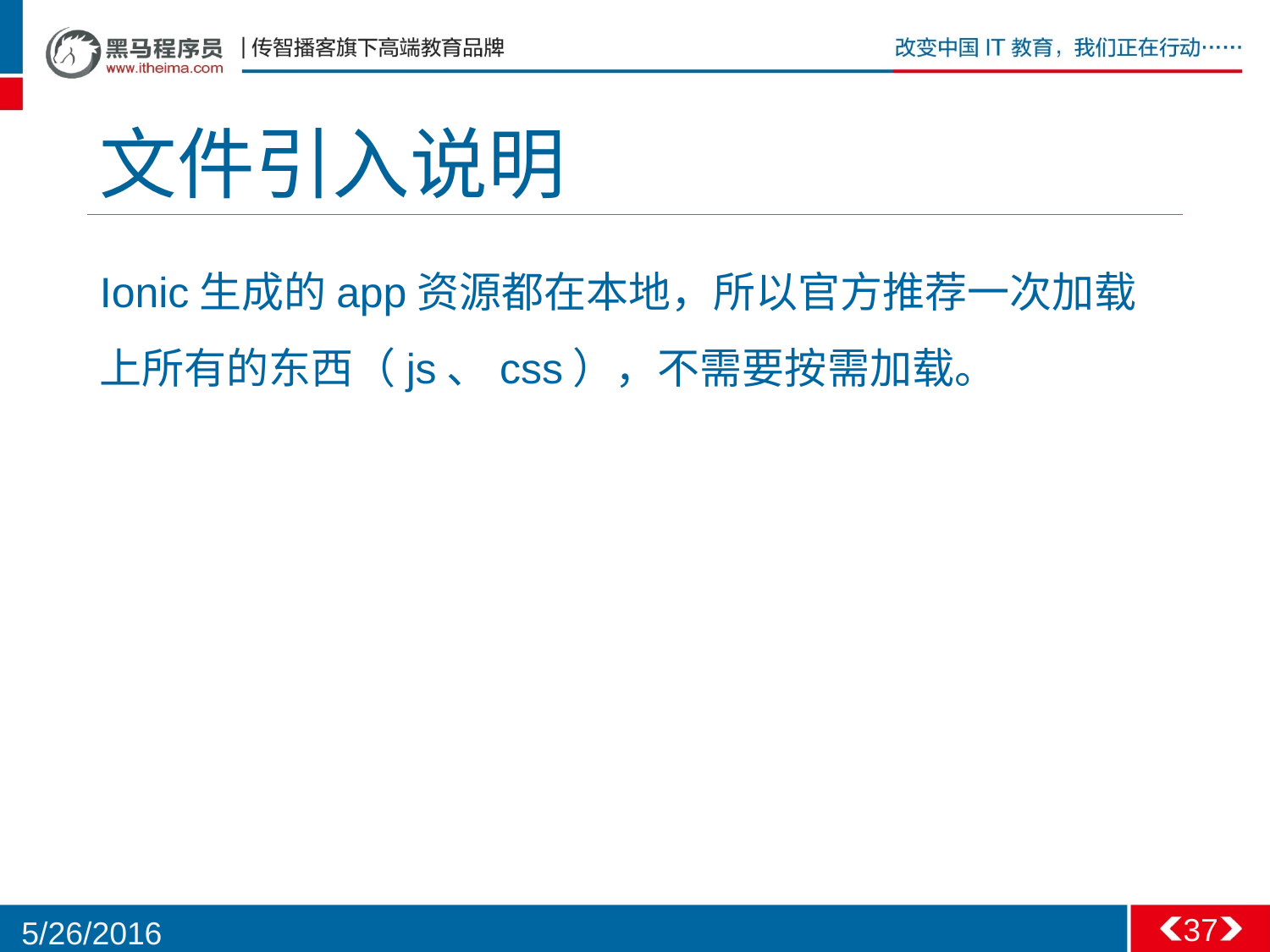

# 文件引入说明
Ionic生成的app资源都在本地，所以官方推荐一次加载上所有的东西（js、css），不需要按需加载。
37

5/26/2016